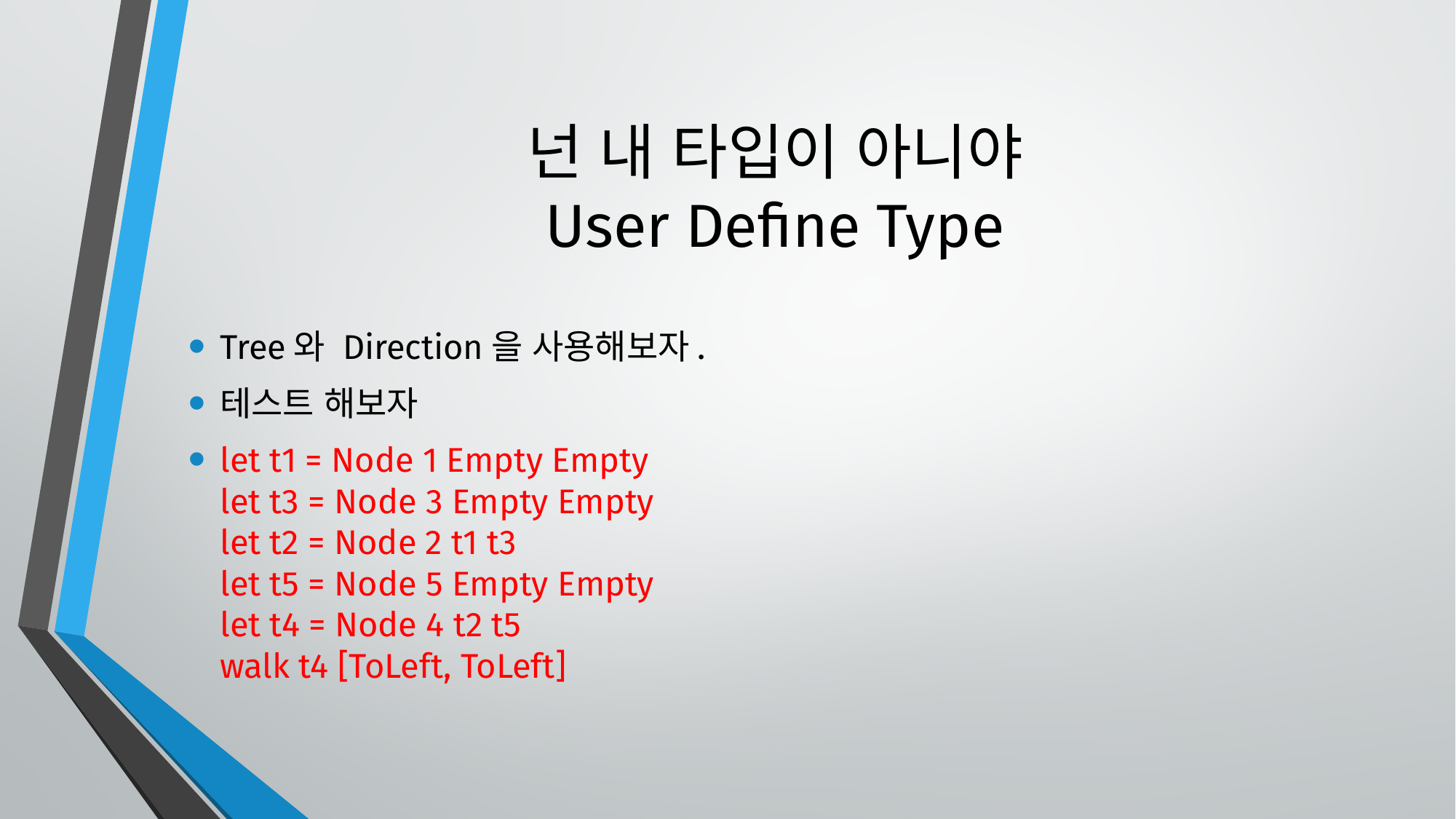

# 넌 내 타입이 아니야 User Define Type
Tree와 Direction을 사용해보자.
테스트 해보자
let t1 = Node 1 Empty Empty
let t3 = Node 3 Empty Empty
let t2 = Node 2 t1 t3
let t5 = Node 5 Empty Empty
let t4 = Node 4 t2 t5
walk t4 [ToLeft, ToLeft]